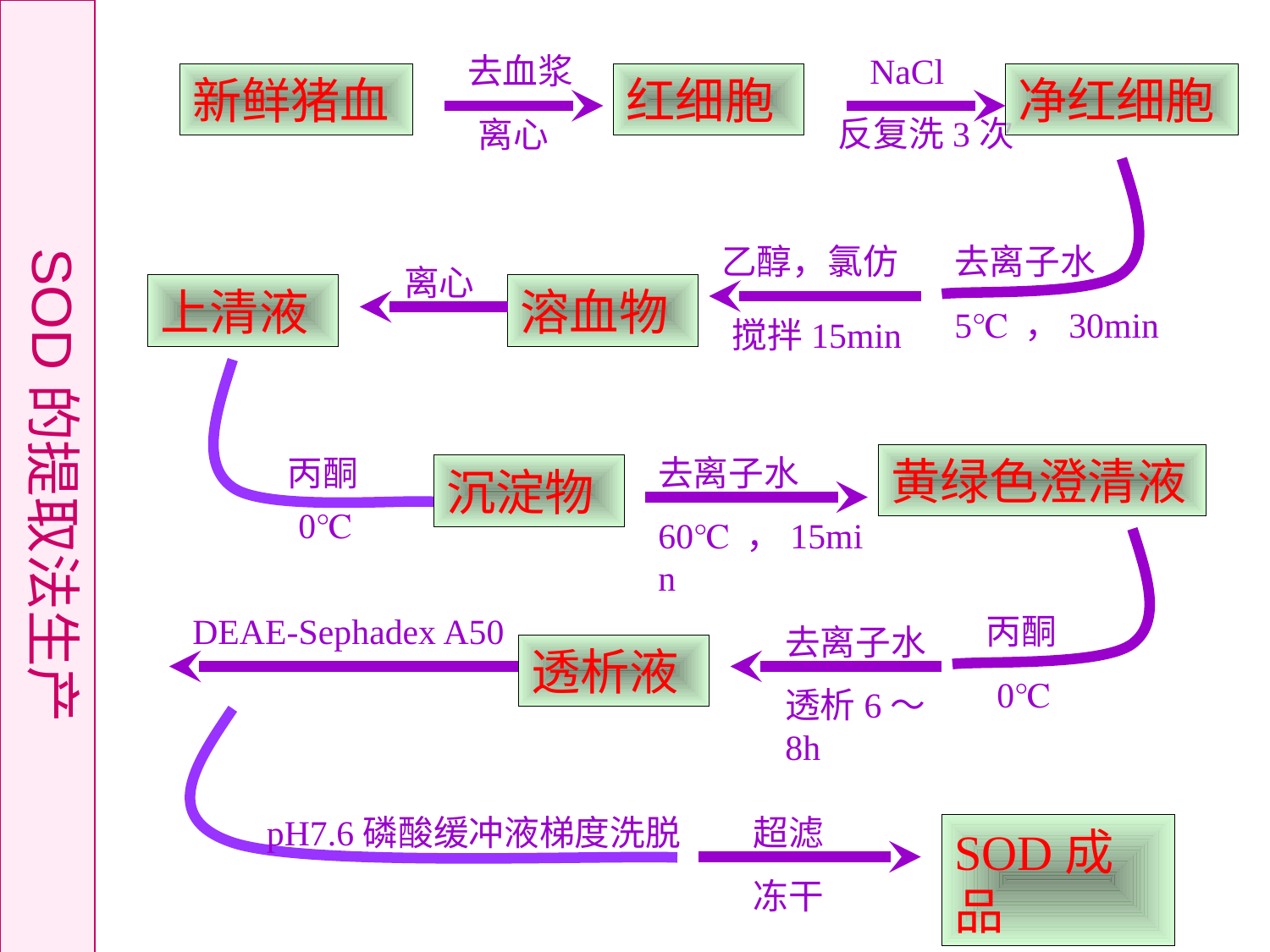

SOD的提取法生产
去血浆
NaCl
新鲜猪血
红细胞
净红细胞
离心
反复洗3次

乙醇，氯仿
去离子水
离心
上清液
溶血物
5℃ ，30min
搅拌15min

丙酮
去离子水
黄绿色澄清液
沉淀物
0℃
60℃ ，15min

DEAE-Sephadex A50
丙酮
去离子水
透析液
0℃
透析6～8h

pH7.6磷酸缓冲液梯度洗脱
超滤
SOD成品
冻干